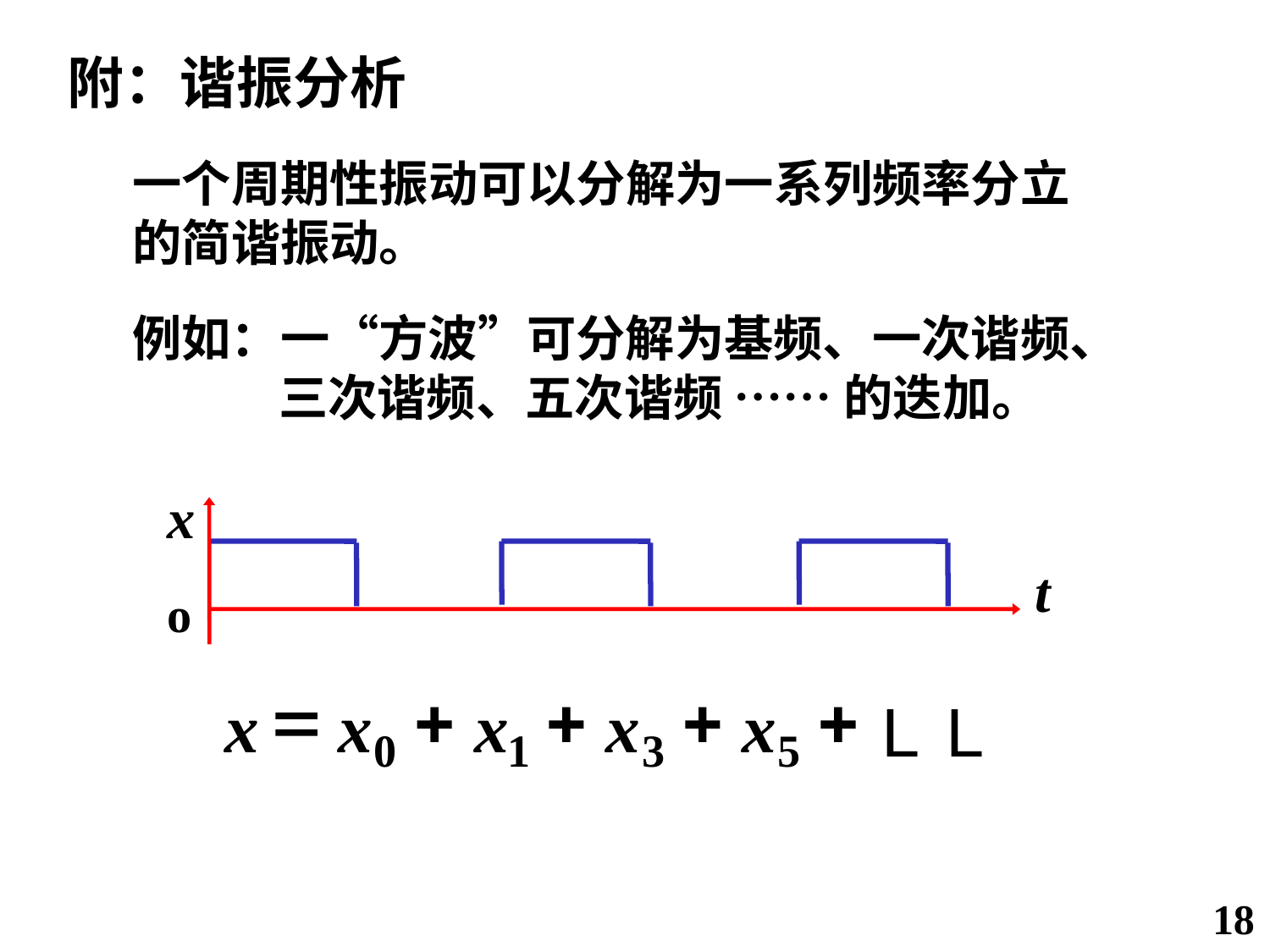

附：谐振分析
一个周期性振动可以分解为一系列频率分立的简谐振动。
例如：一“方波”可分解为基频、一次谐频、
            三次谐频、五次谐频 …… 的迭加。
x

t
o

=
+
+
+
+
x
x
x
x
x
L
L
0
1
3
5
18